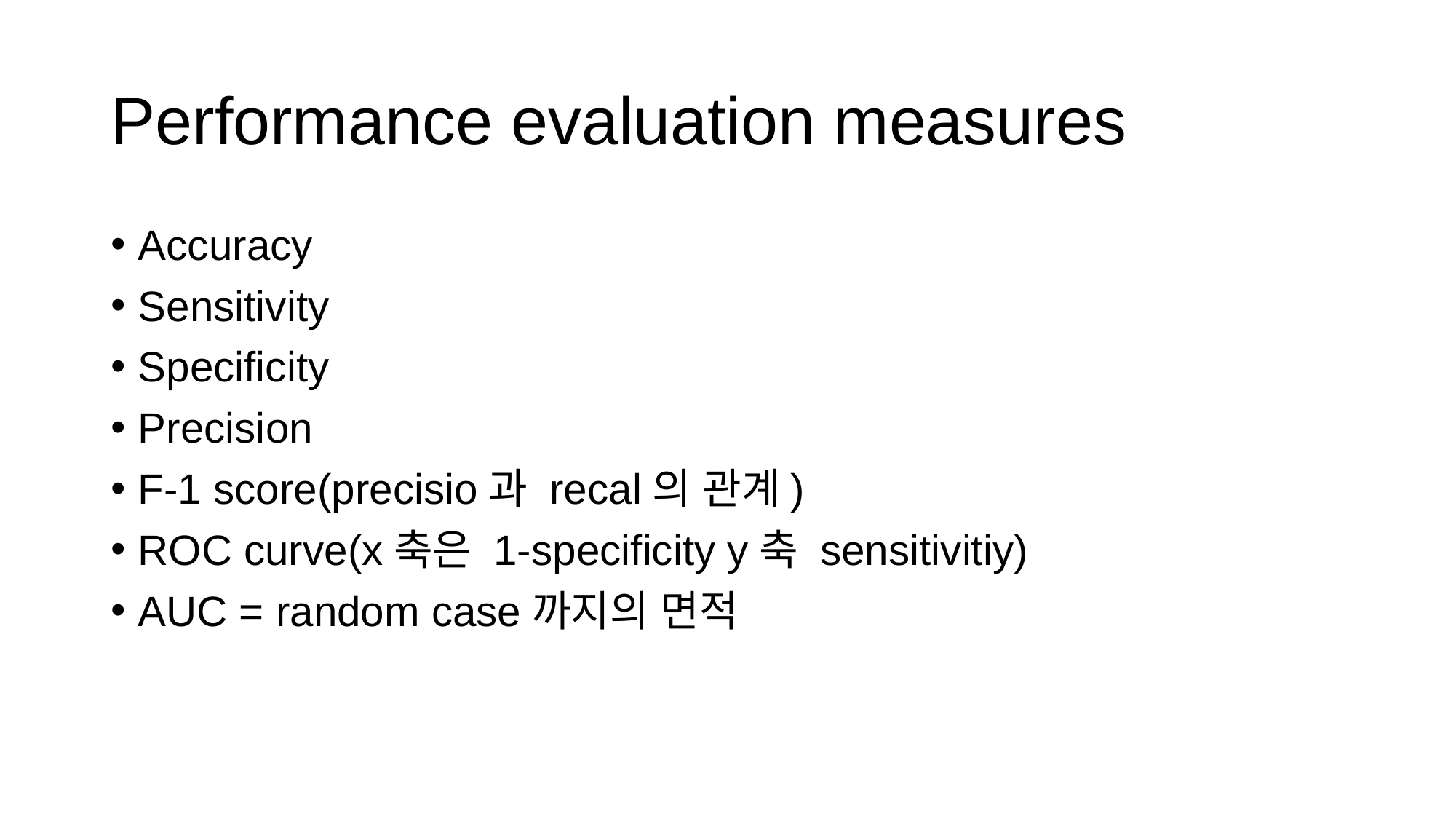

# Performance evaluation measures
Accuracy
Sensitivity
Specificity
Precision
F-1 score(precisio과 recal의 관계)
ROC curve(x축은 1-specificity y축 sensitivitiy)
AUC = random case까지의 면적